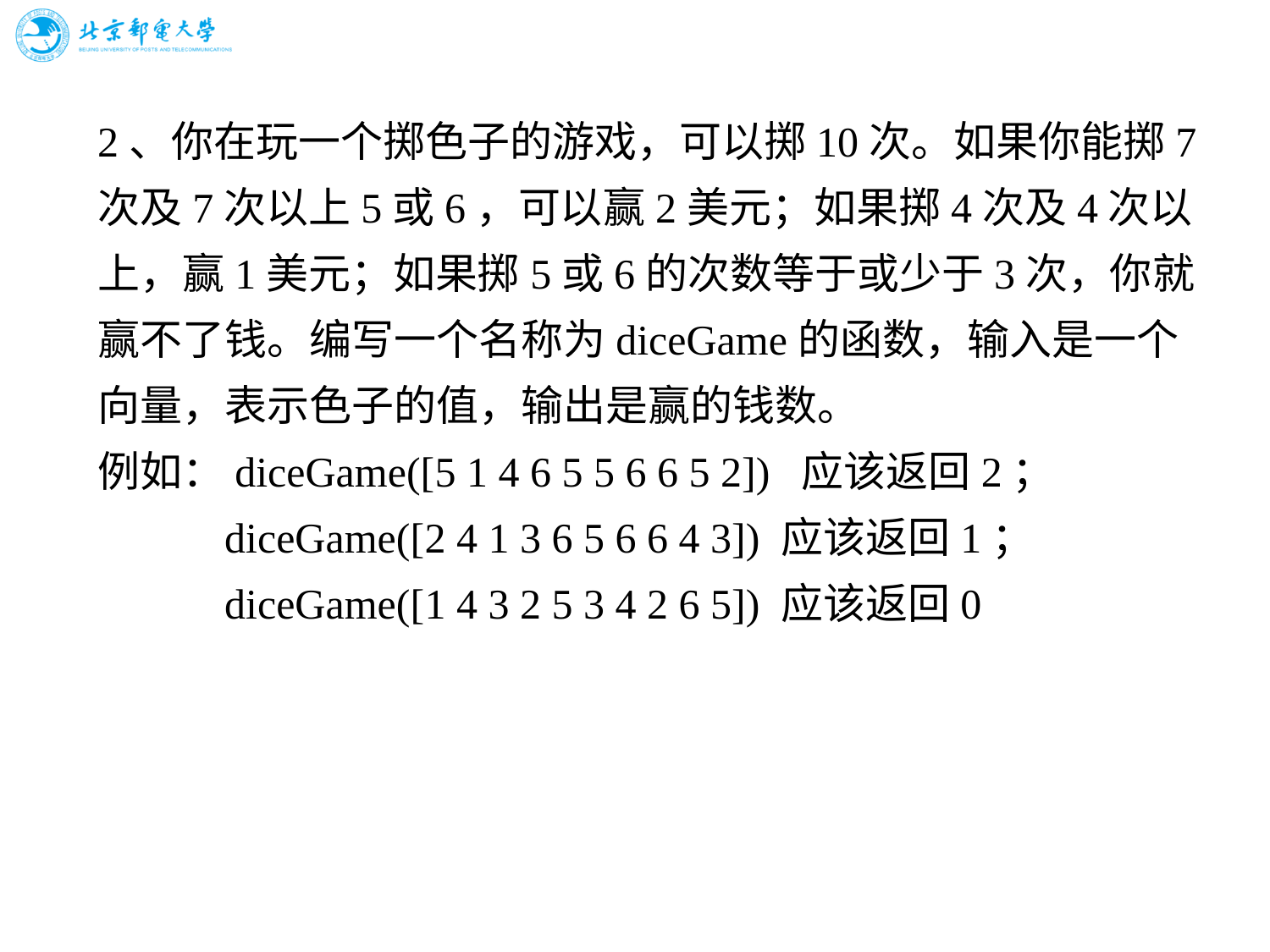

# 2、你在玩一个掷色子的游戏，可以掷10次。如果你能掷7次及7次以上5或6，可以赢2美元；如果掷4次及4次以上，赢1美元；如果掷5或6的次数等于或少于3次，你就赢不了钱。编写一个名称为diceGame的函数，输入是一个向量，表示色子的值，输出是赢的钱数。 例如：diceGame([5 1 4 6 5 5 6 6 5 2])  应该返回2； diceGame([2 4 1 3 6 5 6 6 4 3]) 应该返回1； diceGame([1 4 3 2 5 3 4 2 6 5]) 应该返回0